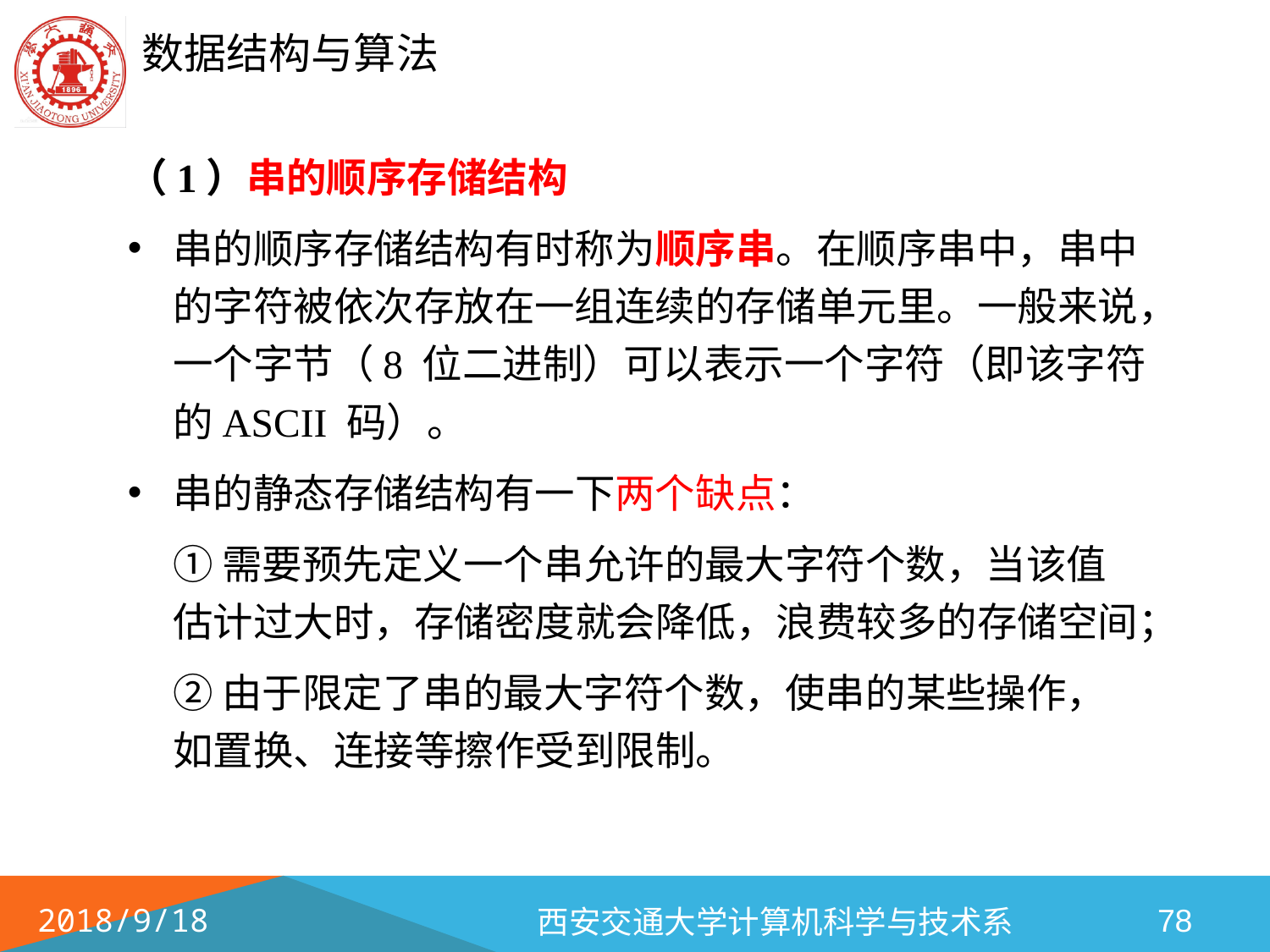

（1）串的顺序存储结构
串的顺序存储结构有时称为顺序串。在顺序串中，串中的字符被依次存放在一组连续的存储单元里。一般来说，一个字节（8 位二进制）可以表示一个字符（即该字符的ASCII 码）。
串的静态存储结构有一下两个缺点：
	①需要预先定义一个串允许的最大字符个数，当该值估计过大时，存储密度就会降低，浪费较多的存储空间；
	②由于限定了串的最大字符个数，使串的某些操作，如置换、连接等擦作受到限制。